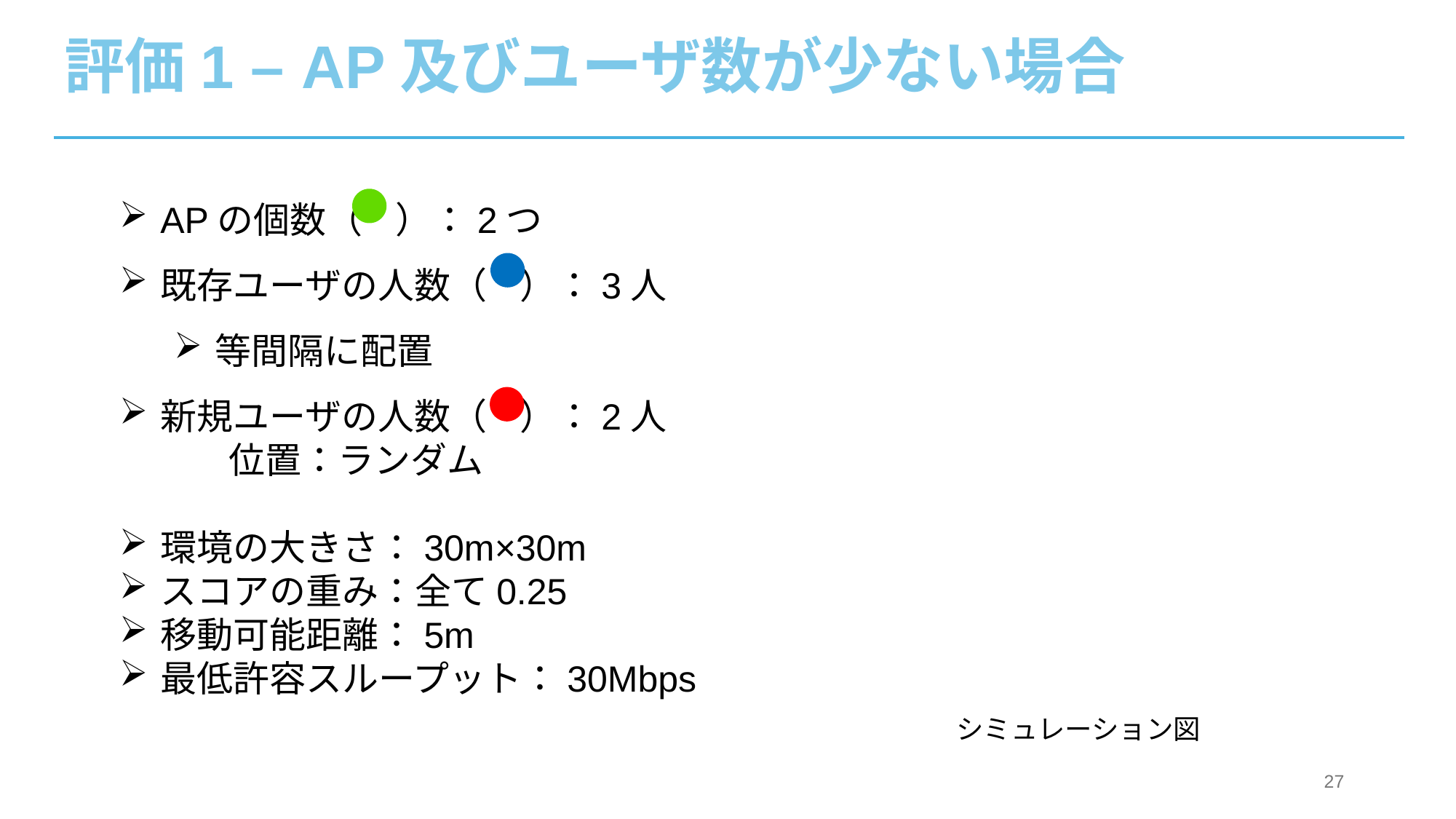

# 評価1 – AP及びユーザ数が少ない場合
APの個数（    ）：2つ
既存ユーザの人数（    ）：3人
等間隔に配置
新規ユーザの人数（    ）：2人
	位置：ランダム

環境の大きさ：30m×30m
スコアの重み：全て0.25
移動可能距離：5m
最低許容スループット：30Mbps

シミュレーション図
27